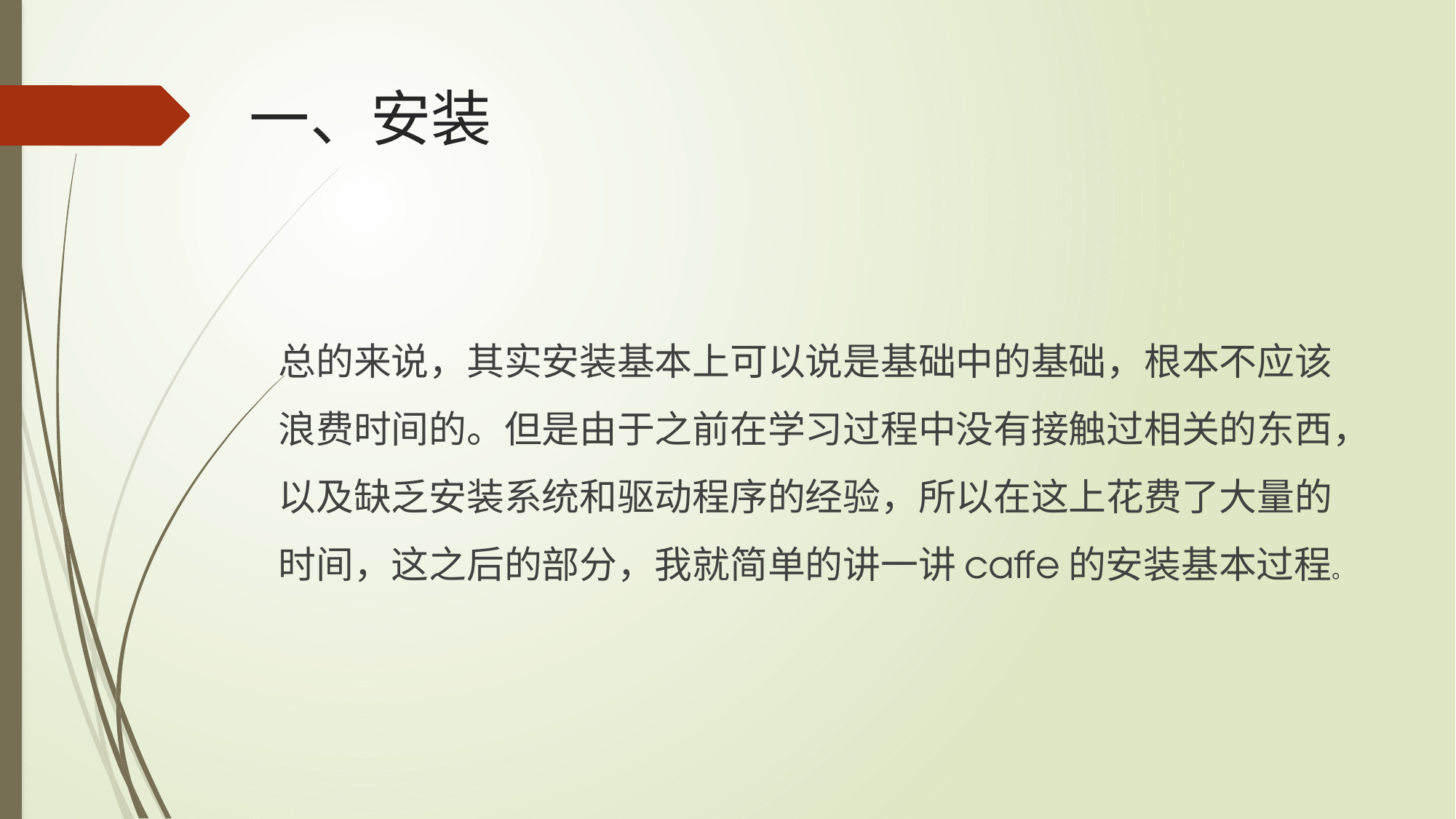

# 一、安装
	总的来说，其实安装基本上可以说是基础中的基础，根本不应该浪费时间的。但是由于之前在学习过程中没有接触过相关的东西，以及缺乏安装系统和驱动程序的经验，所以在这上花费了大量的时间，这之后的部分，我就简单的讲一讲caffe的安装基本过程。